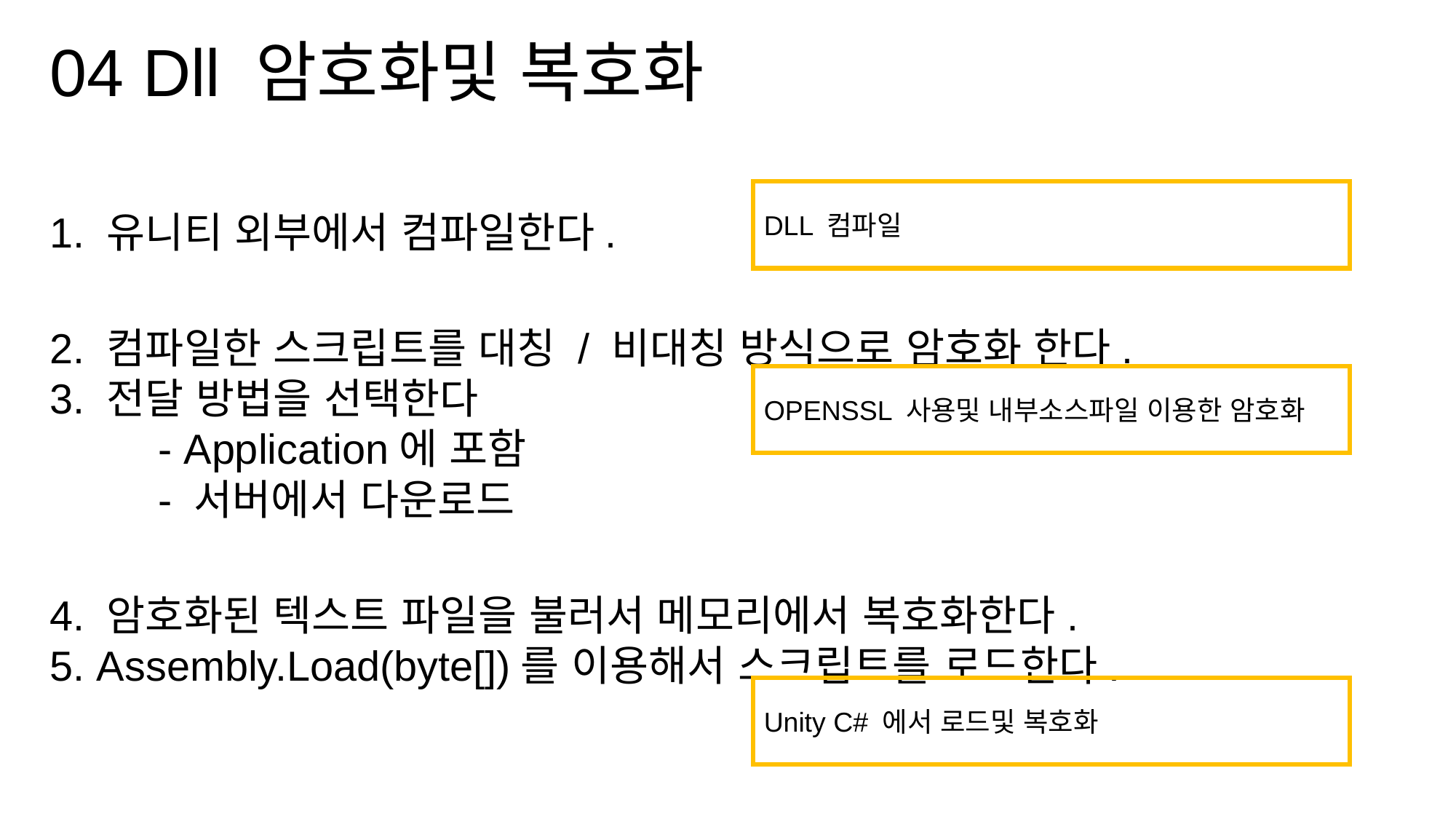

# 04 Dll 암호화및 복호화
DLL 컴파일
1. 유니티 외부에서 컴파일한다.
2. 컴파일한 스크립트를 대칭 / 비대칭 방식으로 암호화 한다.
3. 전달 방법을 선택한다
	- Application에 포함
	- 서버에서 다운로드
4. 암호화된 텍스트 파일을 불러서 메모리에서 복호화한다.
5. Assembly.Load(byte[])를 이용해서 스크립트를 로드한다.
OPENSSL 사용및 내부소스파일 이용한 암호화
Unity C# 에서 로드및 복호화